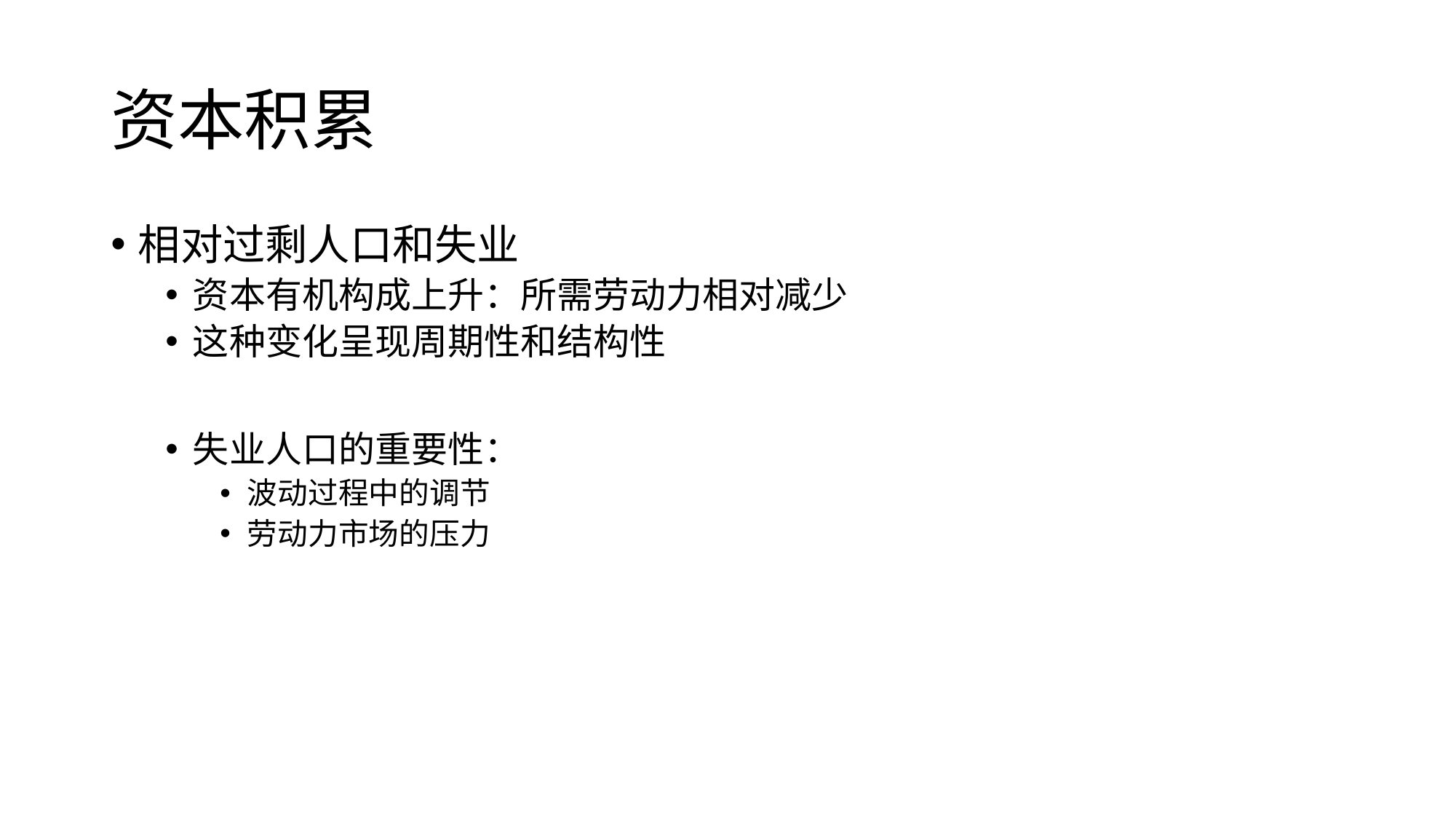

# 资本积累
相对过剩人口和失业
资本有机构成上升：所需劳动力相对减少
这种变化呈现周期性和结构性

失业人口的重要性：
波动过程中的调节
劳动力市场的压力